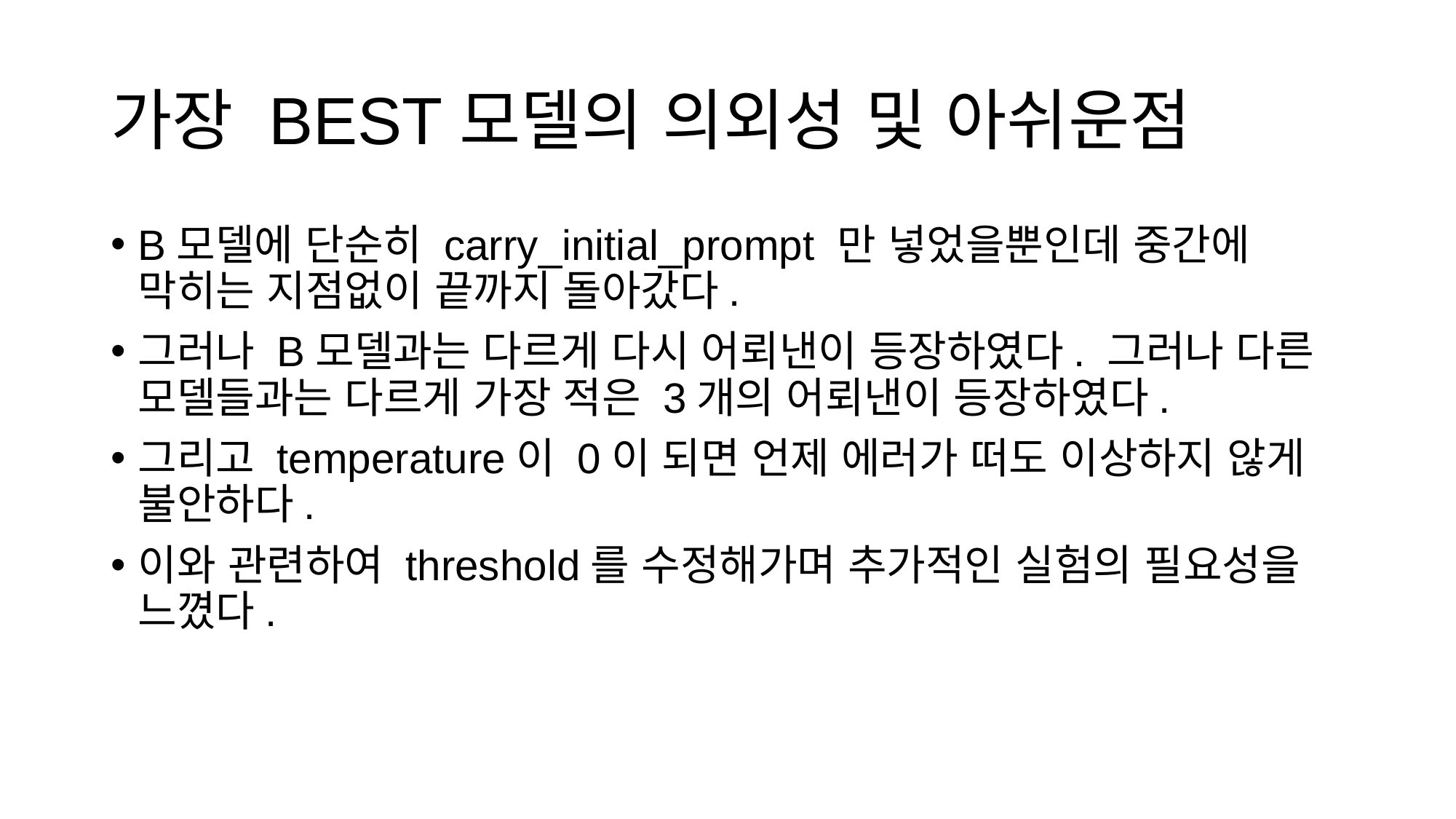

# 가장 BEST모델의 의외성 및 아쉬운점
B모델에 단순히 carry_initial_prompt 만 넣었을뿐인데 중간에 막히는 지점없이 끝까지 돌아갔다.
그러나 B모델과는 다르게 다시 어뢰낸이 등장하였다. 그러나 다른 모델들과는 다르게 가장 적은 3개의 어뢰낸이 등장하였다.
그리고 temperature이 0이 되면 언제 에러가 떠도 이상하지 않게 불안하다.
이와 관련하여 threshold를 수정해가며 추가적인 실험의 필요성을 느꼈다.